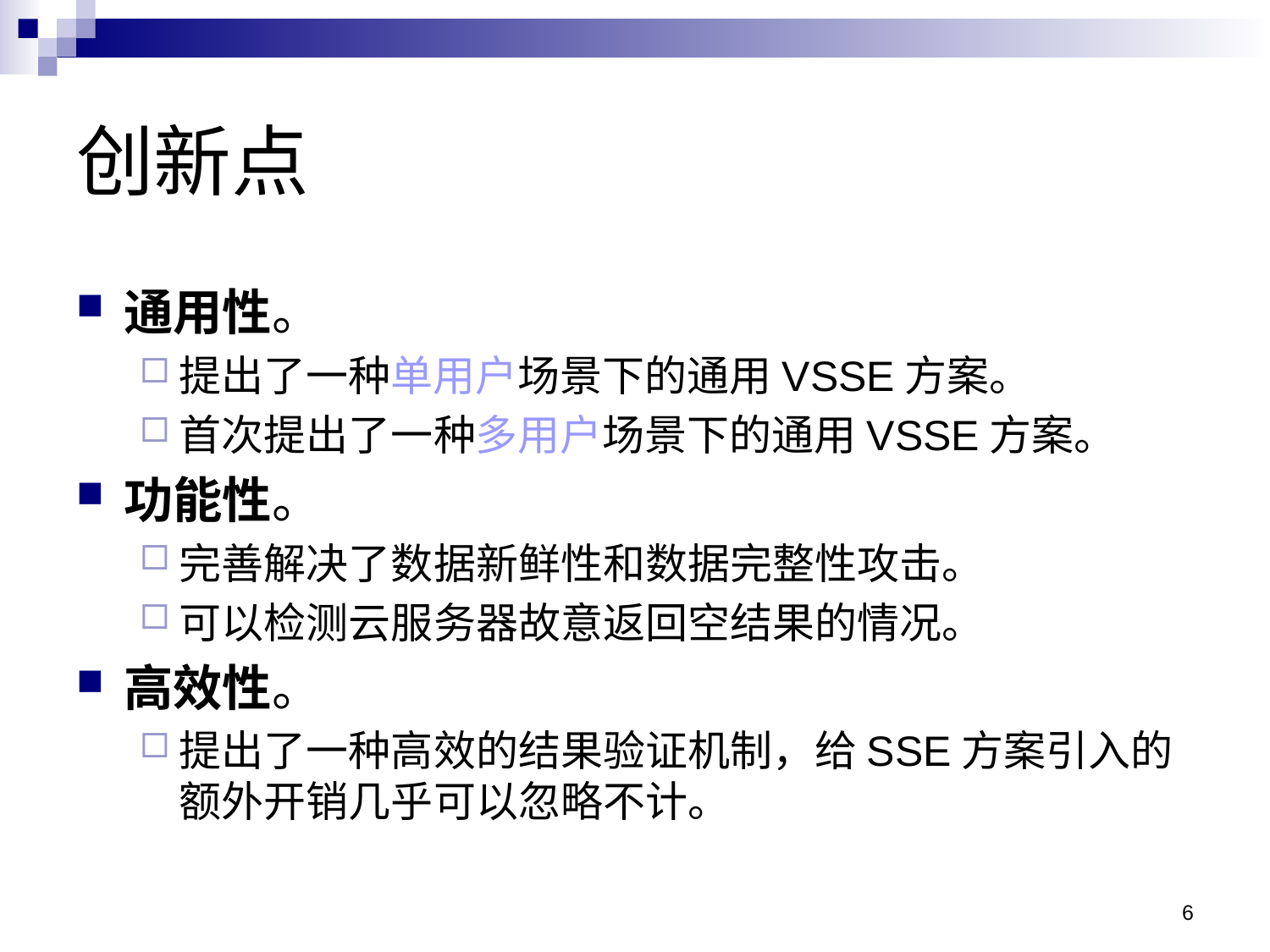

# 创新点
通用性。
提出了一种单用户场景下的通用VSSE方案。
首次提出了一种多用户场景下的通用VSSE方案。
功能性。
完善解决了数据新鲜性和数据完整性攻击。
可以检测云服务器故意返回空结果的情况。
高效性。
提出了一种高效的结果验证机制，给SSE方案引入的额外开销几乎可以忽略不计。
6